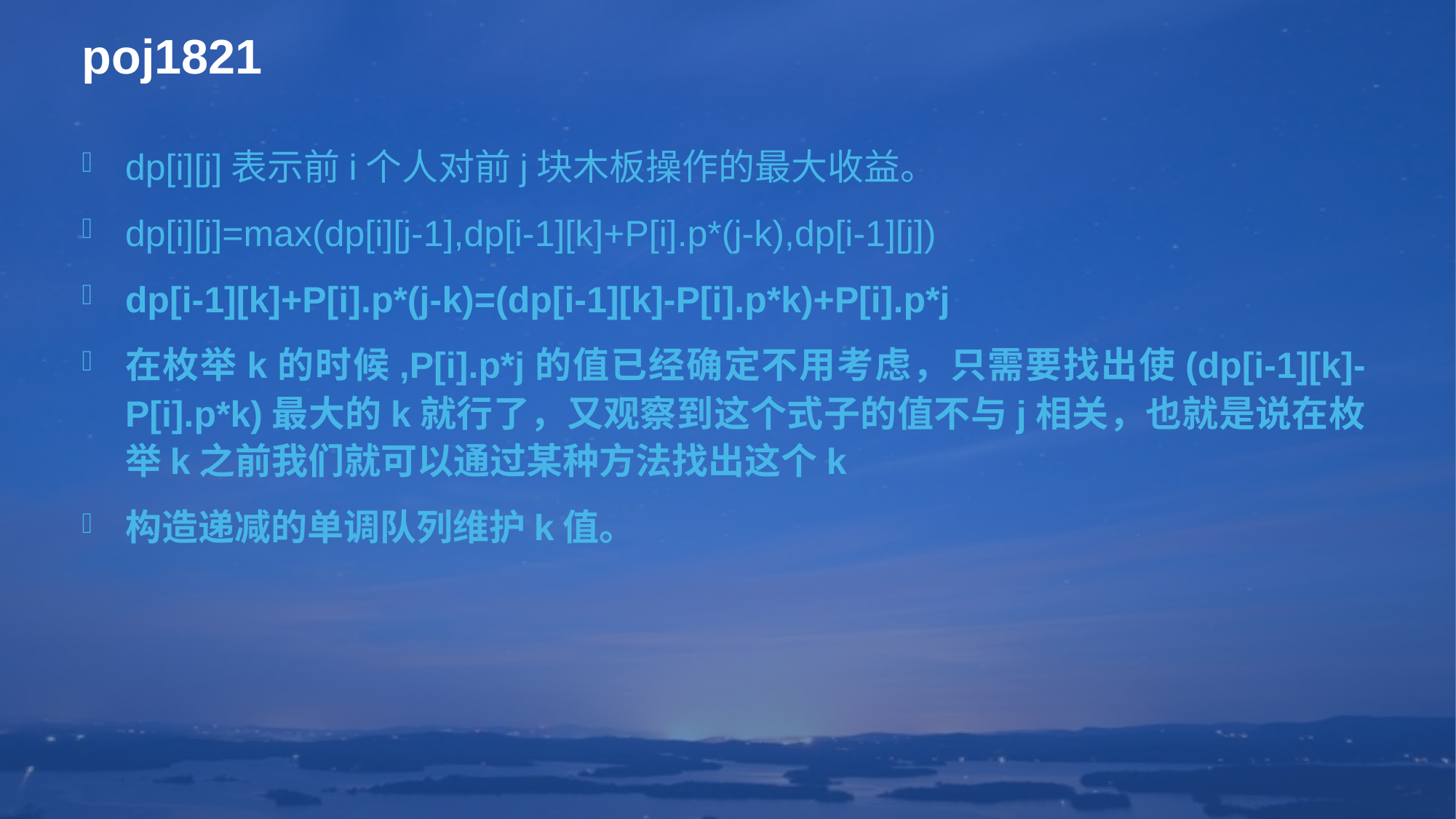

# poj1821
dp[i][j]表示前i个人对前j块木板操作的最大收益。
dp[i][j]=max(dp[i][j-1],dp[i-1][k]+P[i].p*(j-k),dp[i-1][j])
dp[i-1][k]+P[i].p*(j-k)=(dp[i-1][k]-P[i].p*k)+P[i].p*j
在枚举k的时候,P[i].p*j的值已经确定不用考虑，只需要找出使(dp[i-1][k]-P[i].p*k)最大的k就行了，又观察到这个式子的值不与j相关，也就是说在枚举k之前我们就可以通过某种方法找出这个k
构造递减的单调队列维护k值。